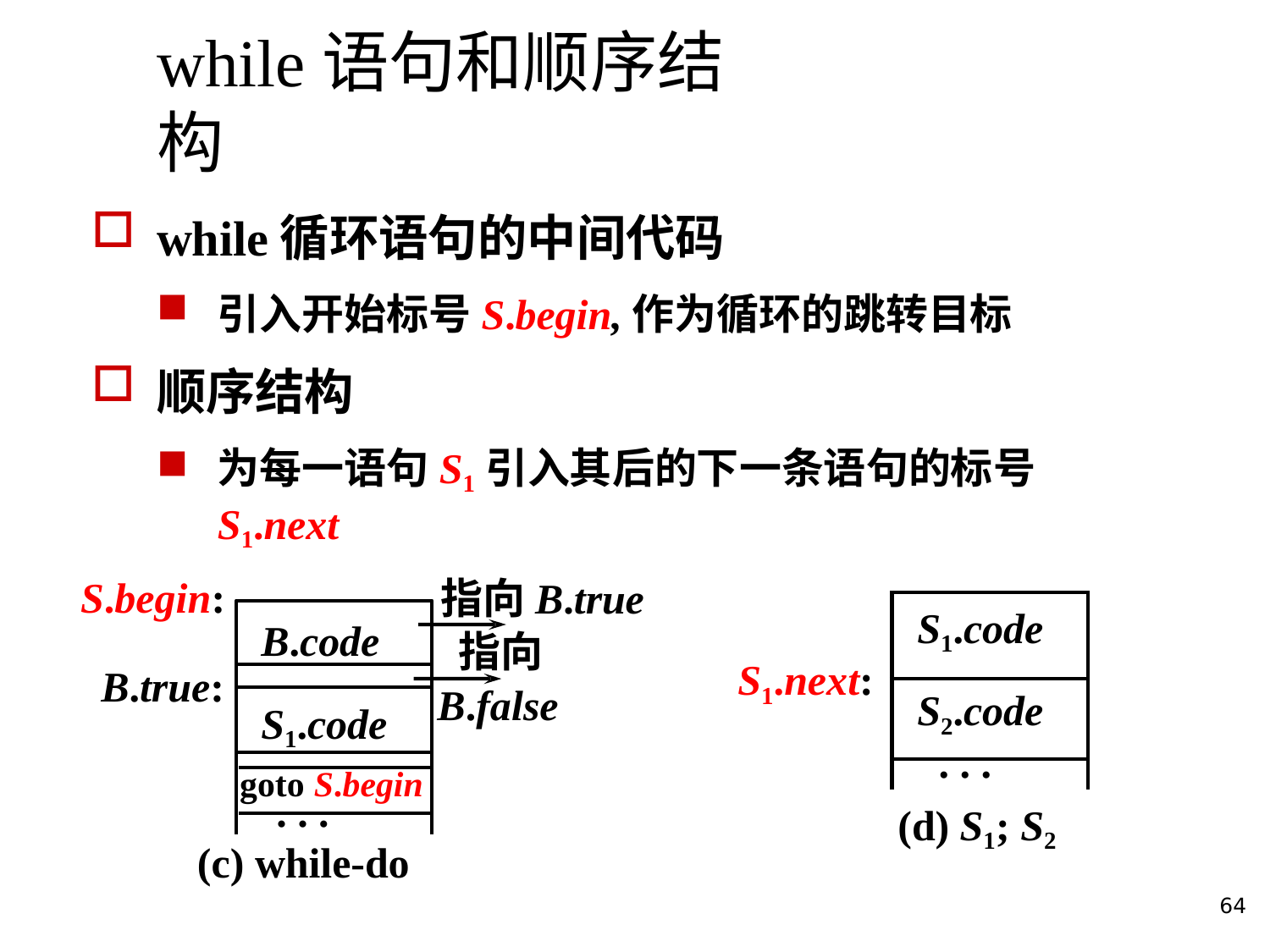

# while语句和顺序结构
while循环语句的中间代码
引入开始标号S.begin,作为循环的跳转目标
顺序结构
为每一语句S1引入其后的下一条语句的标号S1.next
指向B.true  指向B.false
S.begin:
| S1.code |
| --- |
| S2.code |
| . . . |

B.code

S1.next:
B.true:

S1.code
goto S.begin

. . .
(d) S1; S2

(c) while-do
64